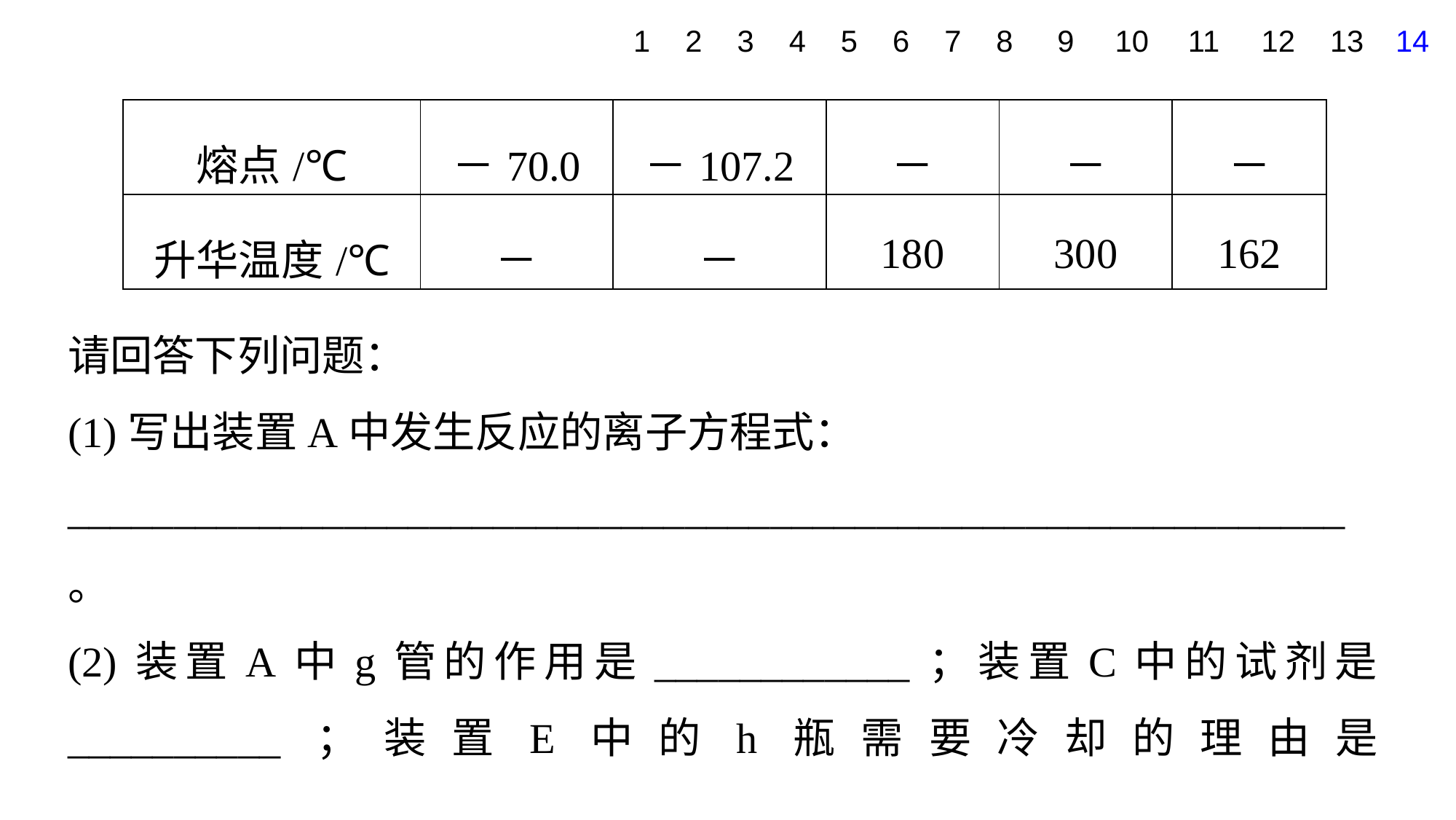

1
2
3
4
5
6
7
8
9
10
11
12
13
14
| 熔点/℃ | －70.0 | －107.2 | － | － | － |
| --- | --- | --- | --- | --- | --- |
| 升华温度/℃ | － | － | 180 | 300 | 162 |
请回答下列问题：
(1)写出装置A中发生反应的离子方程式：
____________________________________________________________。
(2)装置A中g管的作用是____________；装置C中的试剂是__________；装置E中的h瓶需要冷却的理由是_________________________________
_______________________________________。